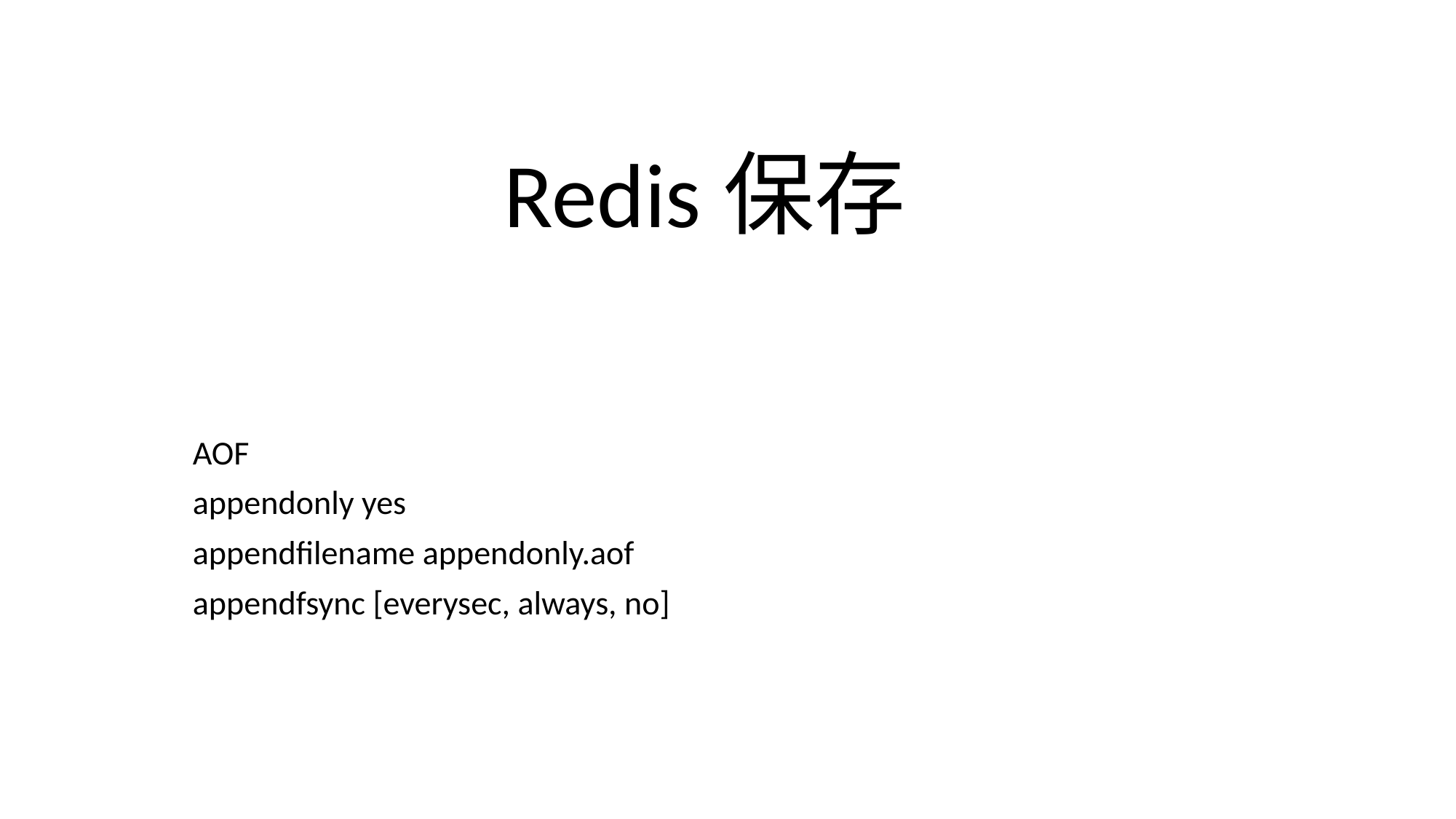

# Redis保存
AOF
appendonly yes
appendfilename appendonly.aof
appendfsync [everysec, always, no]